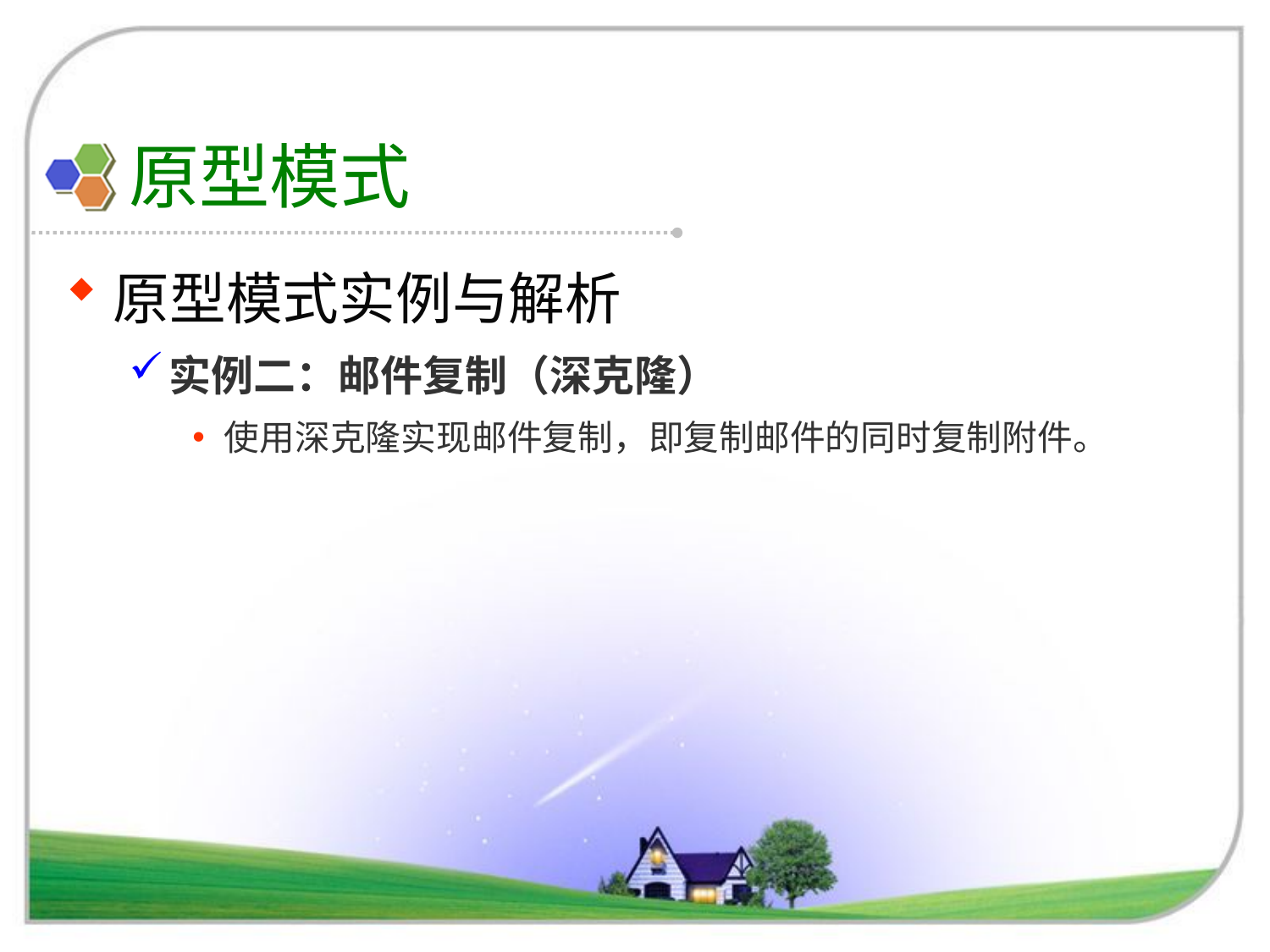

# 原型模式
原型模式实例与解析
实例二：邮件复制（深克隆）
使用深克隆实现邮件复制，即复制邮件的同时复制附件。